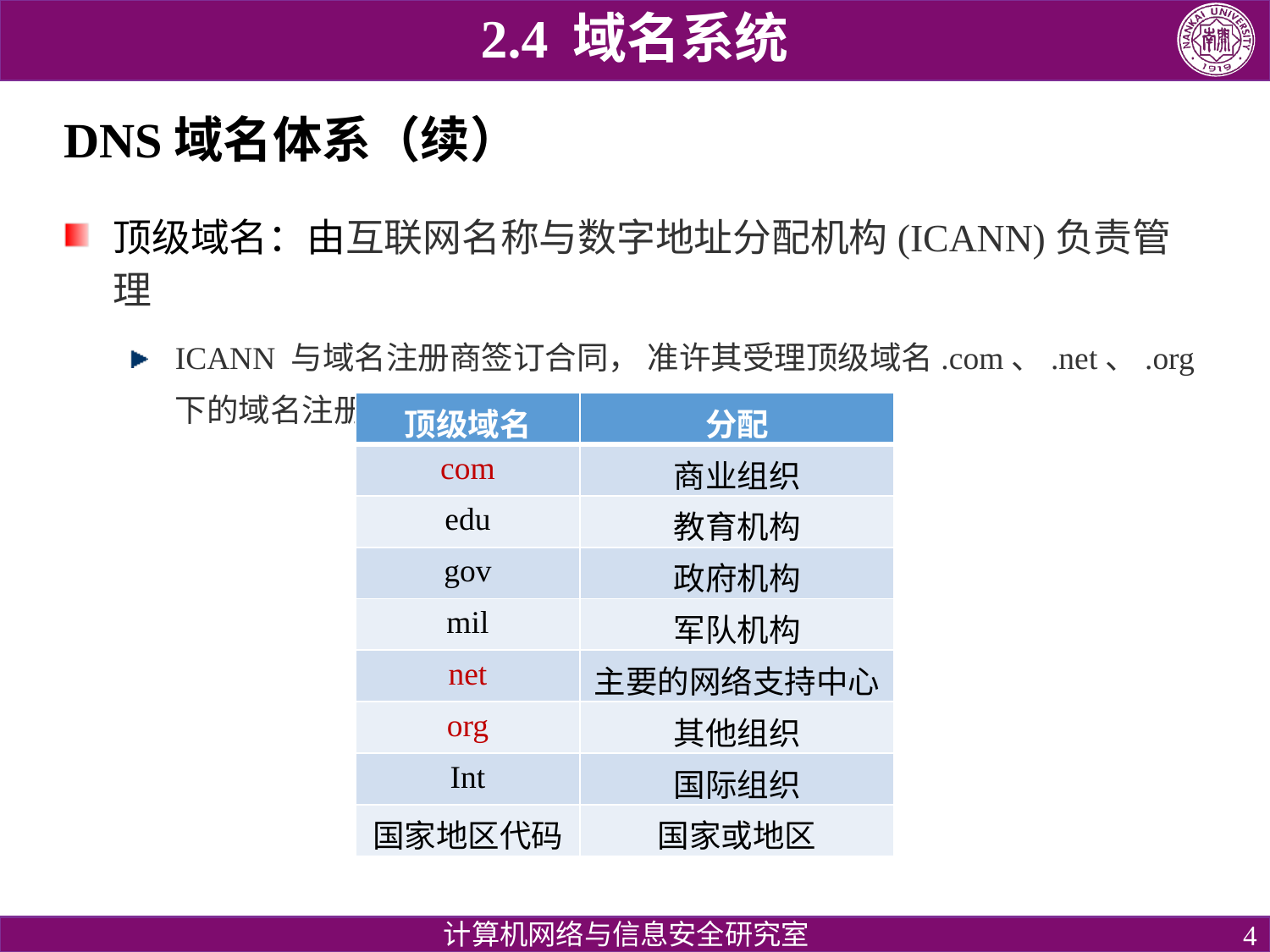

2.4 域名系统
# DNS域名体系（续）
顶级域名：由互联网名称与数字地址分配机构(ICANN)负责管理
ICANN 与域名注册商签订合同， 准许其受理顶级域名.com、.net、.org 下的域名注册
| 顶级域名 | 分配 |
| --- | --- |
| com | 商业组织 |
| edu | 教育机构 |
| gov | 政府机构 |
| mil | 军队机构 |
| net | 主要的网络支持中心 |
| org | 其他组织 |
| Int | 国际组织 |
| 国家地区代码 | 国家或地区 |